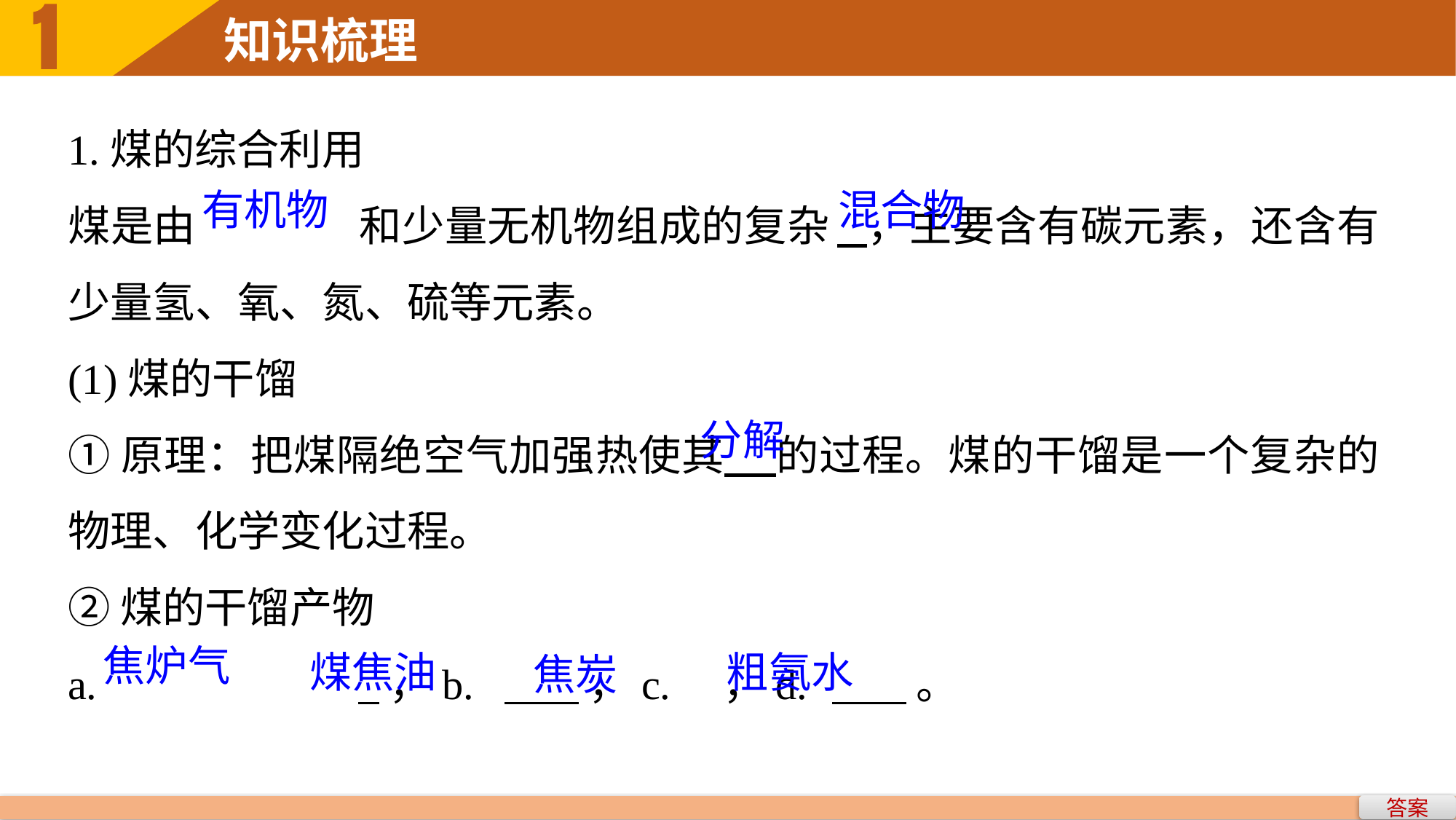

1.煤的综合利用
煤是由	和少量无机物组成的复杂	   ，主要含有碳元素，还含有少量氢、氧、氮、硫等元素。
(1)煤的干馏
①原理：把煤隔绝空气加强热使其     的过程。煤的干馏是一个复杂的物理、化学变化过程。
②煤的干馏产物
a.	  ，b.	       ，c.	，d.	       。
有机物
混合物
分解
焦炉气
煤焦油
粗氨水
焦炭
答案